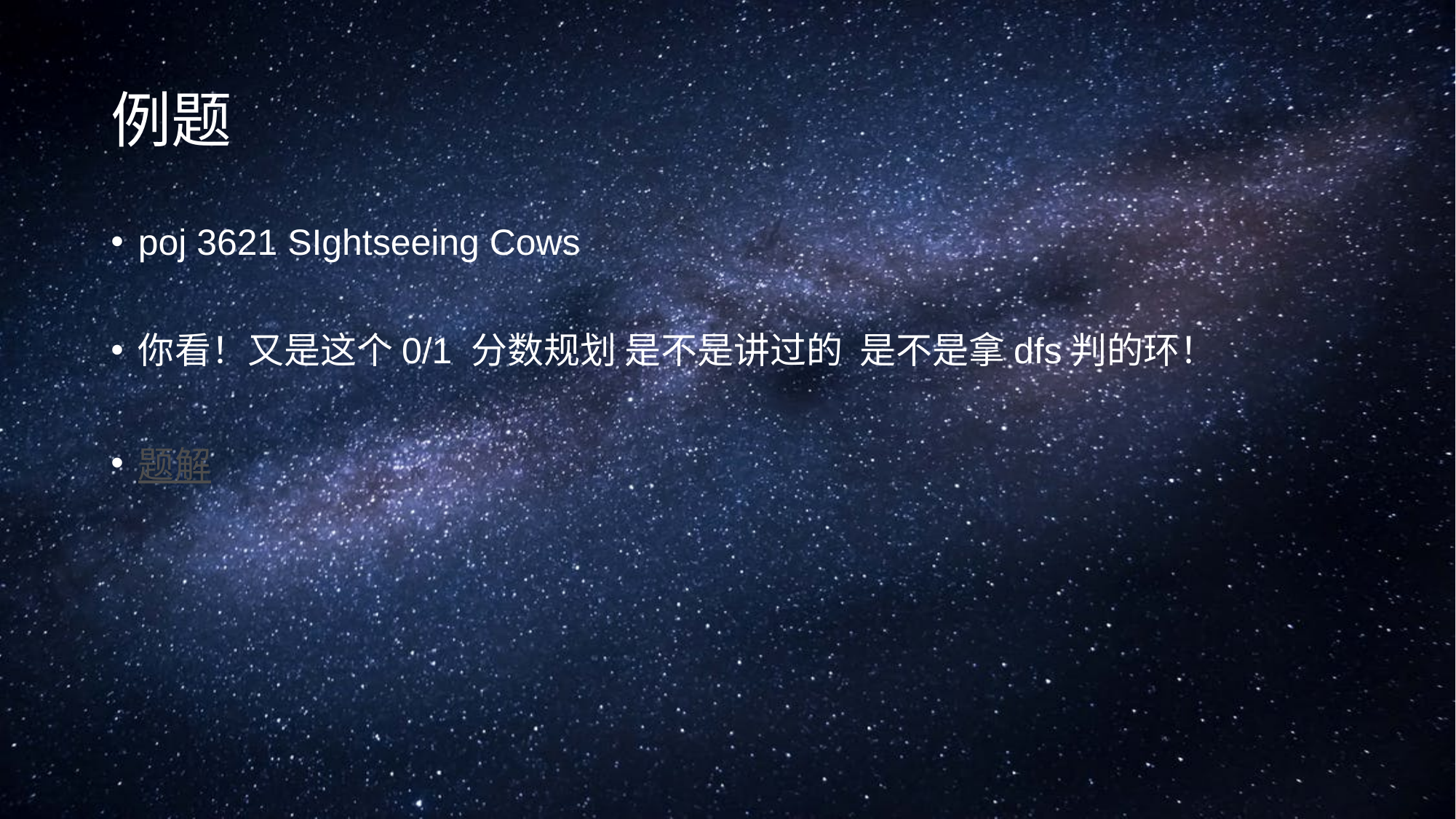

# 例题
poj 3621 SIghtseeing Cows

你看！又是这个0/1 分数规划 是不是讲过的  是不是拿dfs判的环！

题解